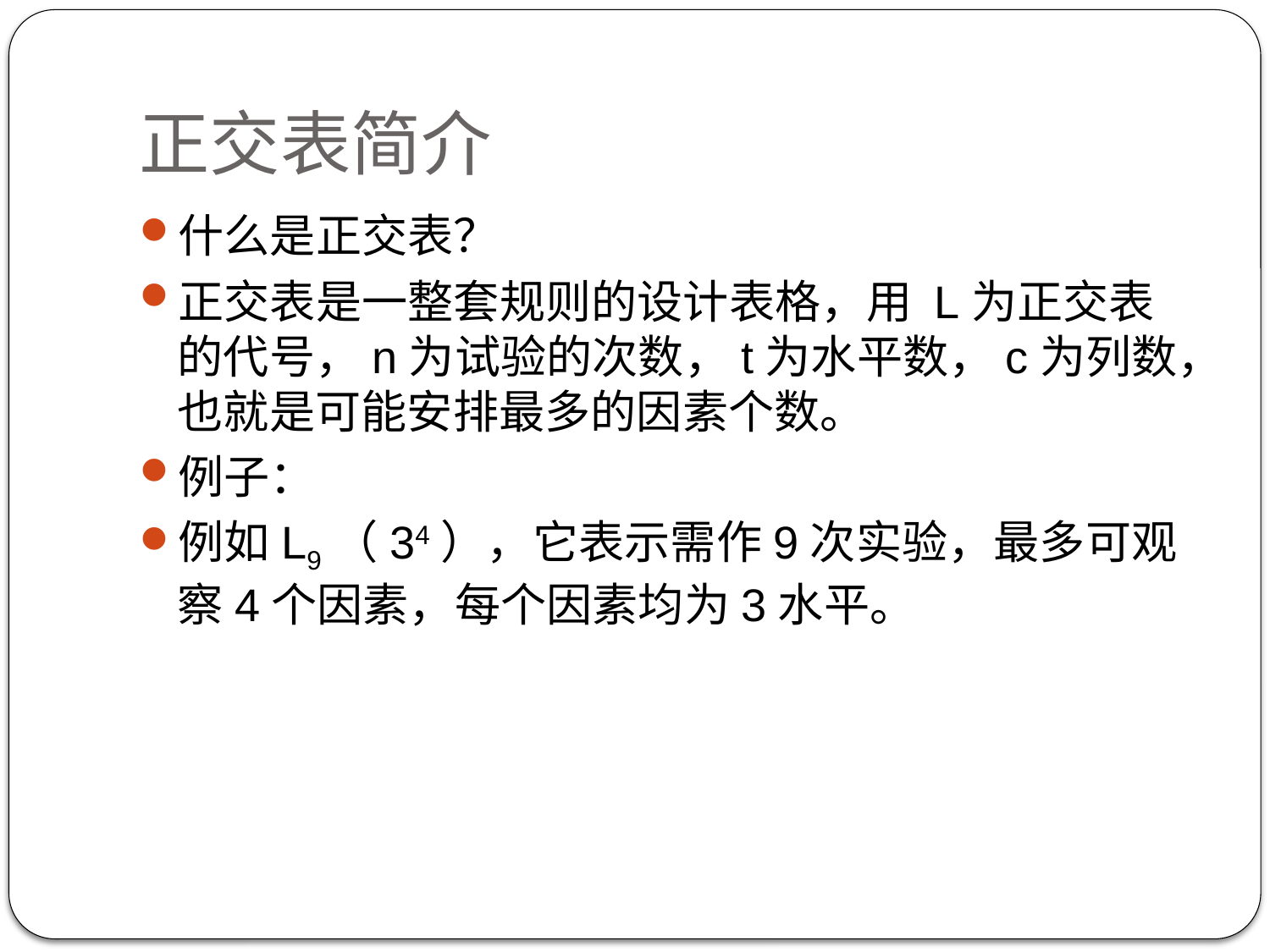

# 正交表简介
什么是正交表？
正交表是一整套规则的设计表格，用 L为正交表的代号，n为试验的次数，t为水平数，c为列数，也就是可能安排最多的因素个数。
例子：
例如L9（34），它表示需作9次实验，最多可观察4个因素，每个因素均为3水平。